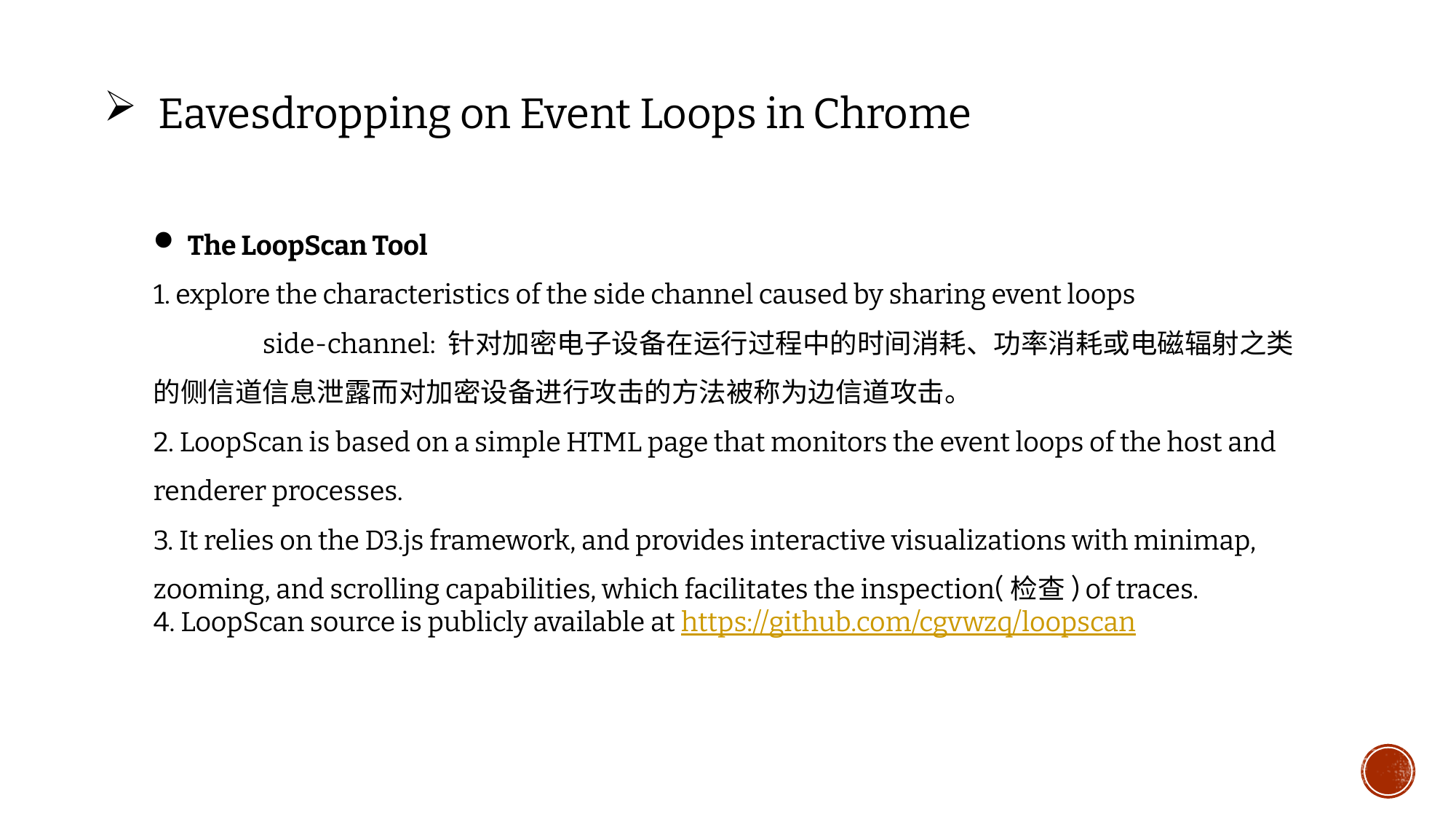

Eavesdropping on Event Loops in Chrome
The LoopScan Tool
1. explore the characteristics of the side channel caused by sharing event loops
	side-channel: 针对加密电子设备在运行过程中的时间消耗、功率消耗或电磁辐射之类的侧信道信息泄露而对加密设备进行攻击的方法被称为边信道攻击。
2. LoopScan is based on a simple HTML page that monitors the event loops of the host and renderer processes.
3. It relies on the D3.js framework, and provides interactive visualizations with minimap,  zooming, and scrolling capabilities, which facilitates the inspection(检查) of traces.
4. LoopScan source is publicly available at https://github.com/cgvwzq/loopscan